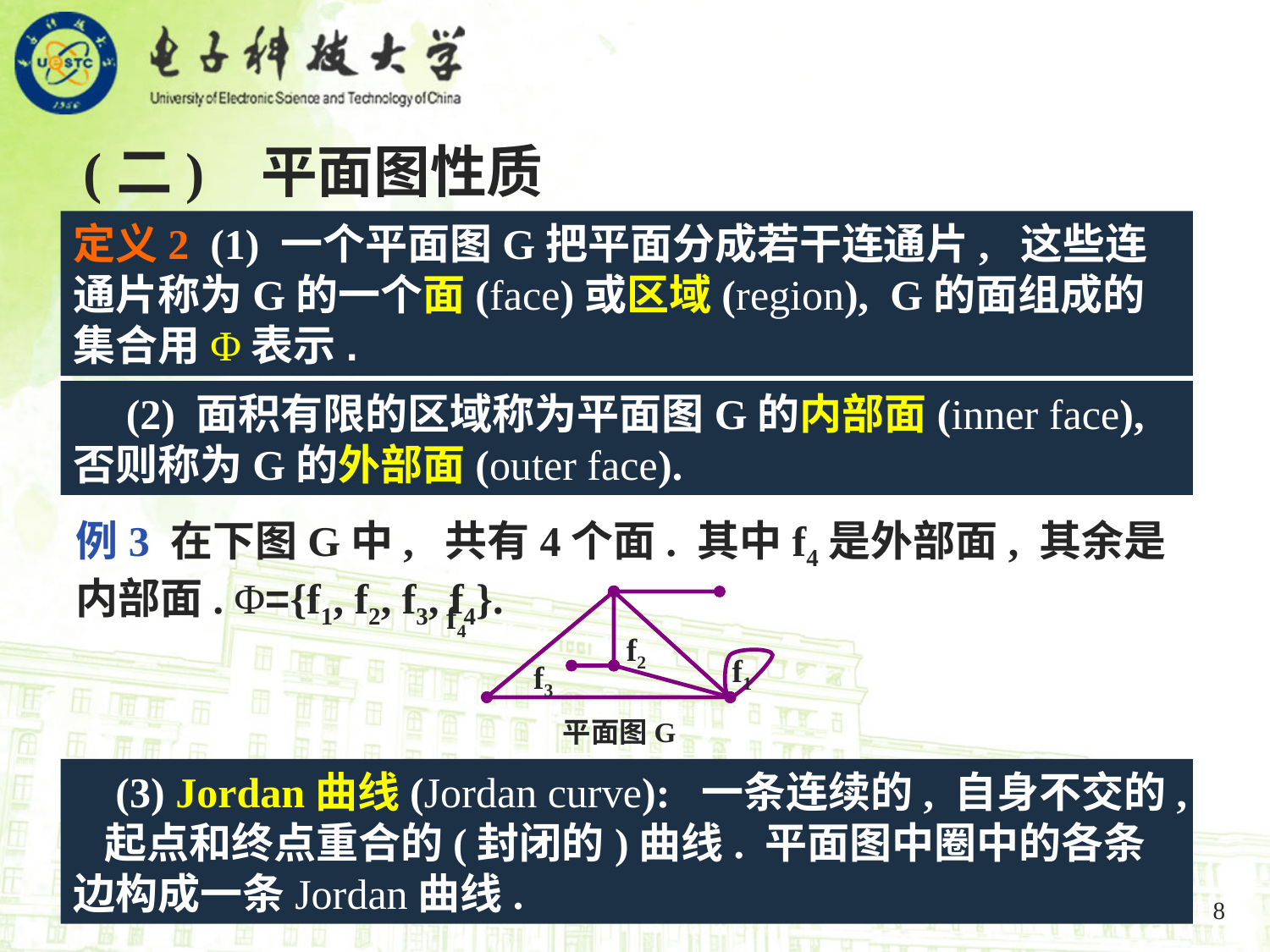

(二)   平面图性质
定义2  (1) 一个平面图G把平面分成若干连通片,  这些连通片称为G的一个面(face)或区域(region),  G的面组成的集合用Φ表示.
     (2) 面积有限的区域称为平面图G的内部面(inner face), 否则称为G的外部面(outer face).
例3 在下图G中,  共有4个面. 其中f4是外部面, 其余是内部面. Φ={f1, f2, f3, f4}.
f4

平面图G
f2
f1
f3
    (3) Jordan曲线(Jordan curve):  一条连续的, 自身不交的,  起点和终点重合的(封闭的)曲线. 平面图中圈中的各条边构成一条Jordan曲线.
8